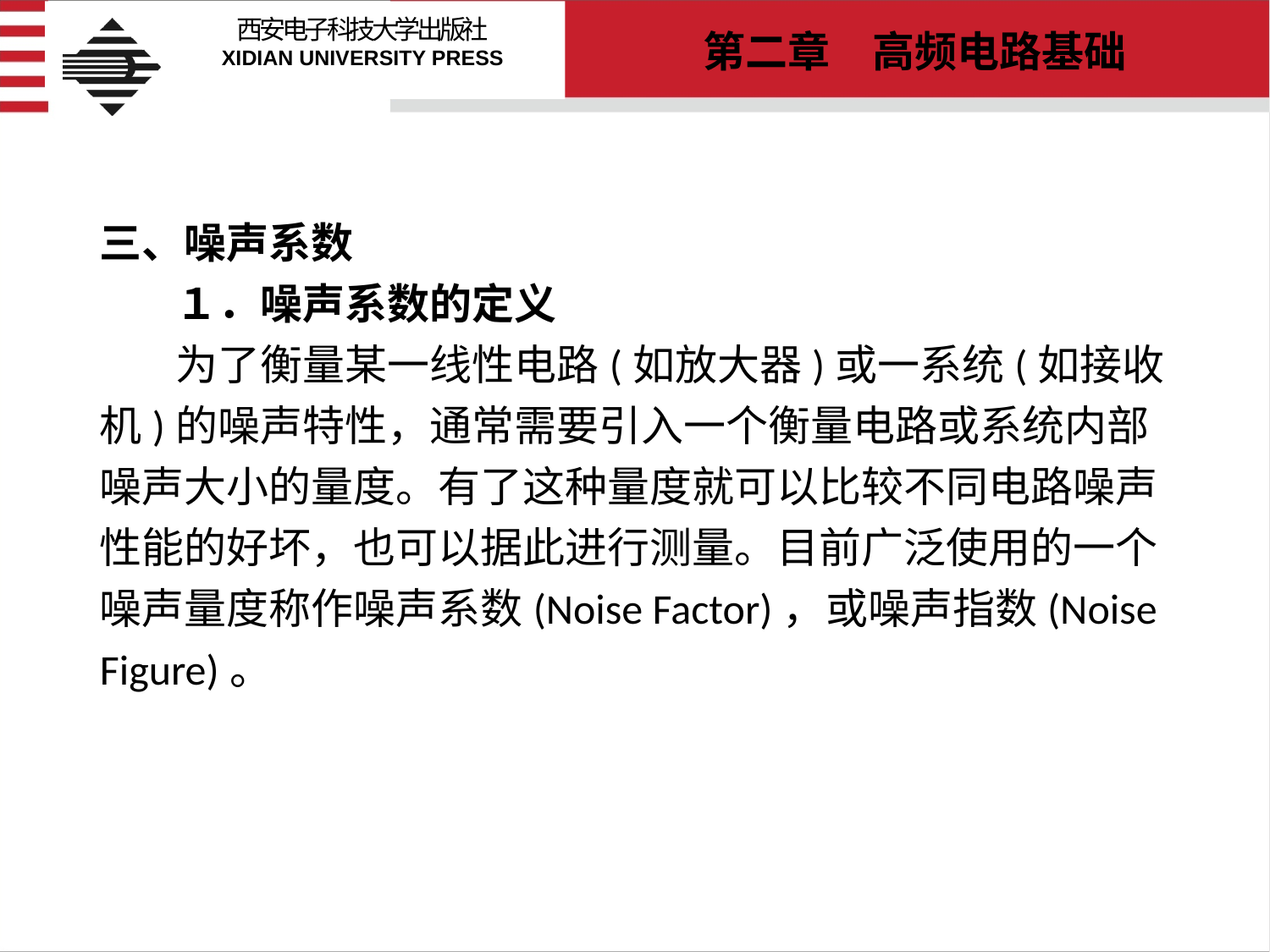

# 三、噪声系数 １．噪声系数的定义 为了衡量某一线性电路(如放大器)或一系统(如接收机)的噪声特性，通常需要引入一个衡量电路或系统内部噪声大小的量度。有了这种量度就可以比较不同电路噪声性能的好坏，也可以据此进行测量。目前广泛使用的一个噪声量度称作噪声系数(Noise Factor)，或噪声指数(Noise Figure)。